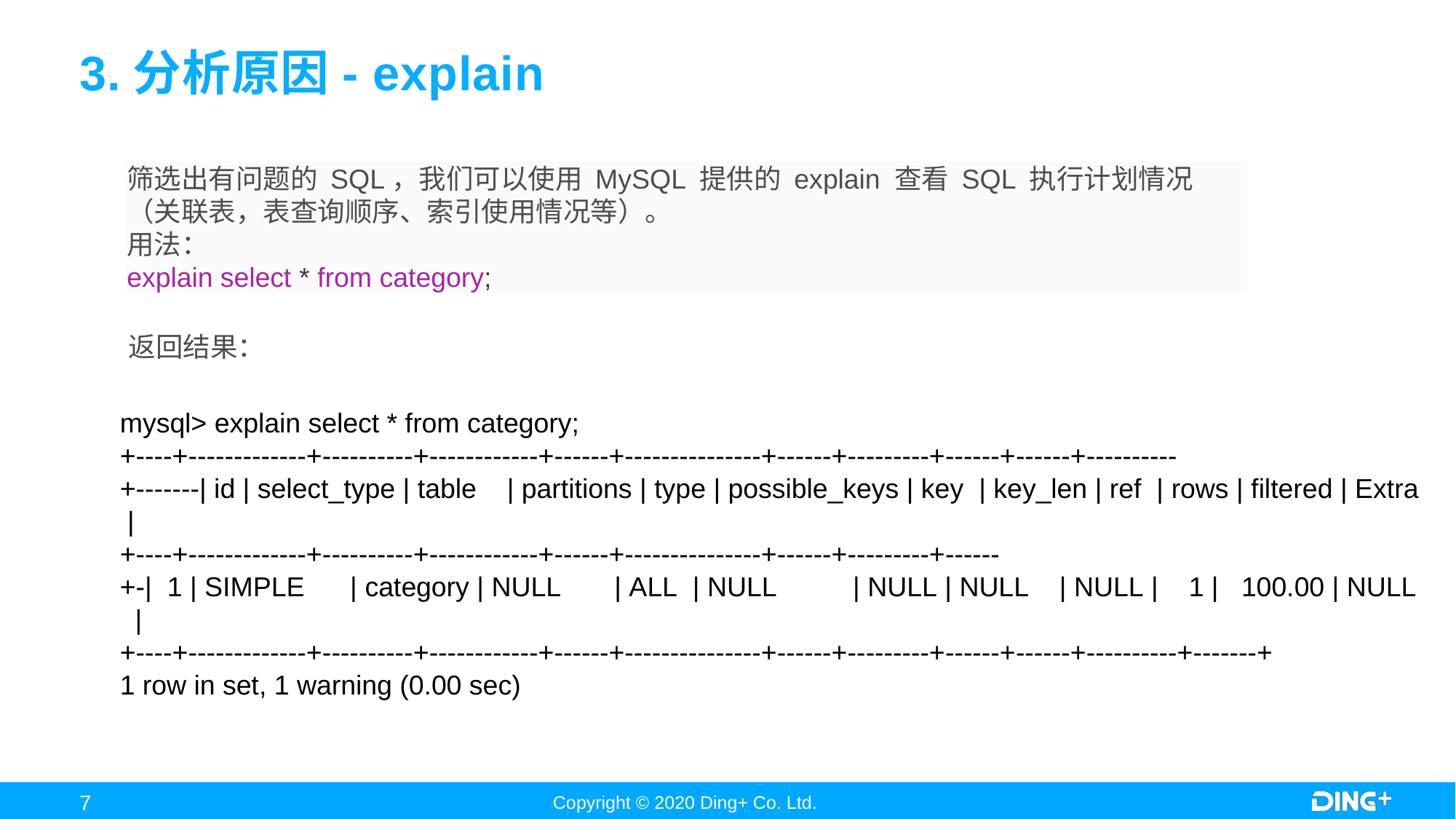

# 3.分析原因- explain
筛选出有问题的 SQL，我们可以使用 MySQL 提供的 explain 查看 SQL 执行计划情况（关联表，表查询顺序、索引使用情况等）。
用法：
explain select * from category;
返回结果：
mysql> explain select * from category;
+----+-------------+----------+------------+------+---------------+------+---------+------+------+----------+-------| id | select_type | table    | partitions | type | possible_keys | key  | key_len | ref  | rows | filtered | Extra |
+----+-------------+----------+------------+------+---------------+------+---------+------+-|  1 | SIMPLE      | category | NULL       | ALL  | NULL          | NULL | NULL    | NULL |    1 |   100.00 | NULL  |
+----+-------------+----------+------------+------+---------------+------+---------+------+------+----------+-------+
1 row in set, 1 warning (0.00 sec)
7
Copyright © 2020 Ding+ Co. Ltd.